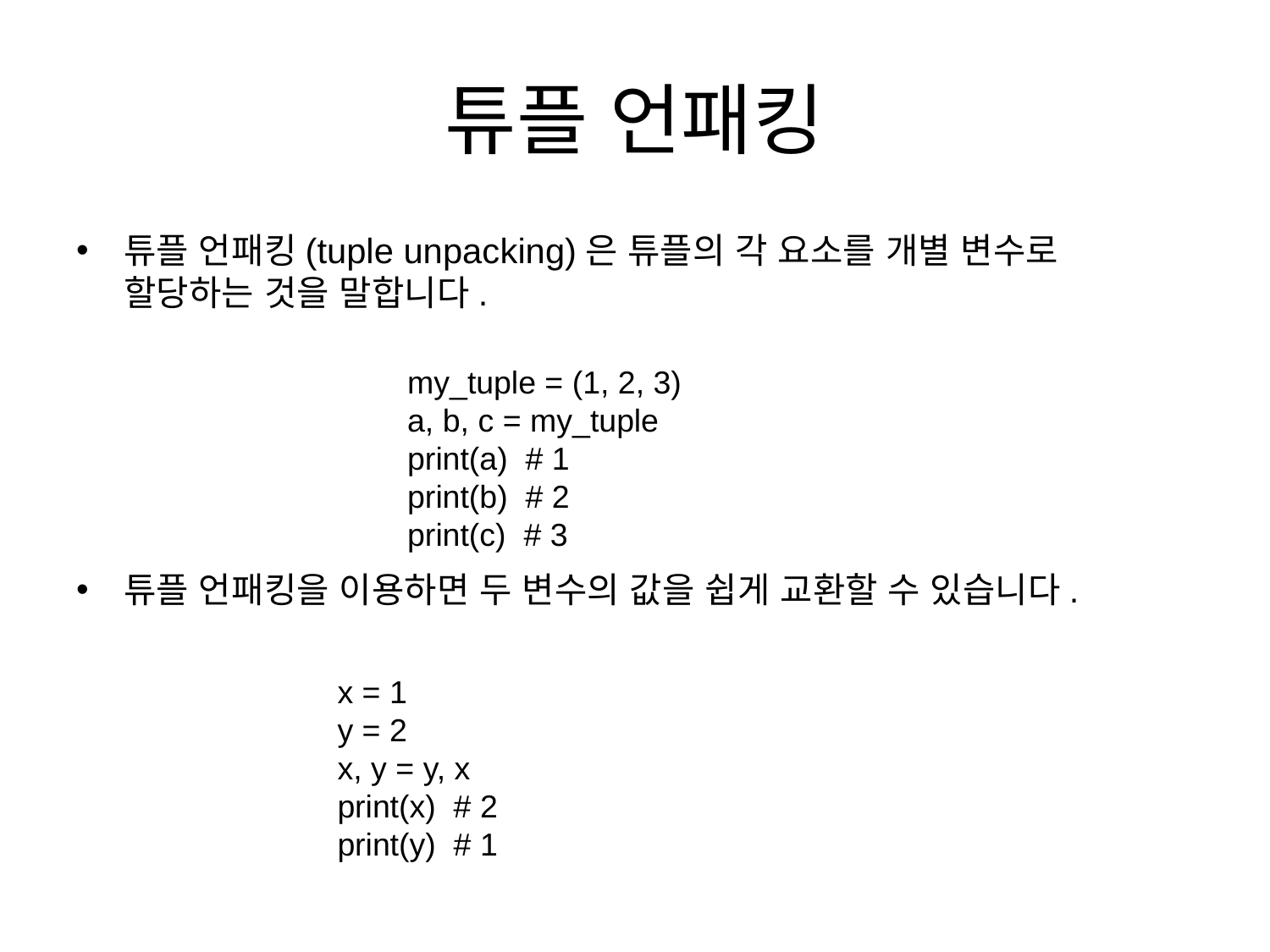

# 튜플 언패킹
튜플 언패킹(tuple unpacking)은 튜플의 각 요소를 개별 변수로 할당하는 것을 말합니다.

튜플 언패킹을 이용하면 두 변수의 값을 쉽게 교환할 수 있습니다.
my_tuple = (1, 2, 3)
a, b, c = my_tuple
print(a)  # 1
print(b)  # 2
print(c)  # 3
x = 1
y = 2
x, y = y, x
print(x)  # 2
print(y)  # 1